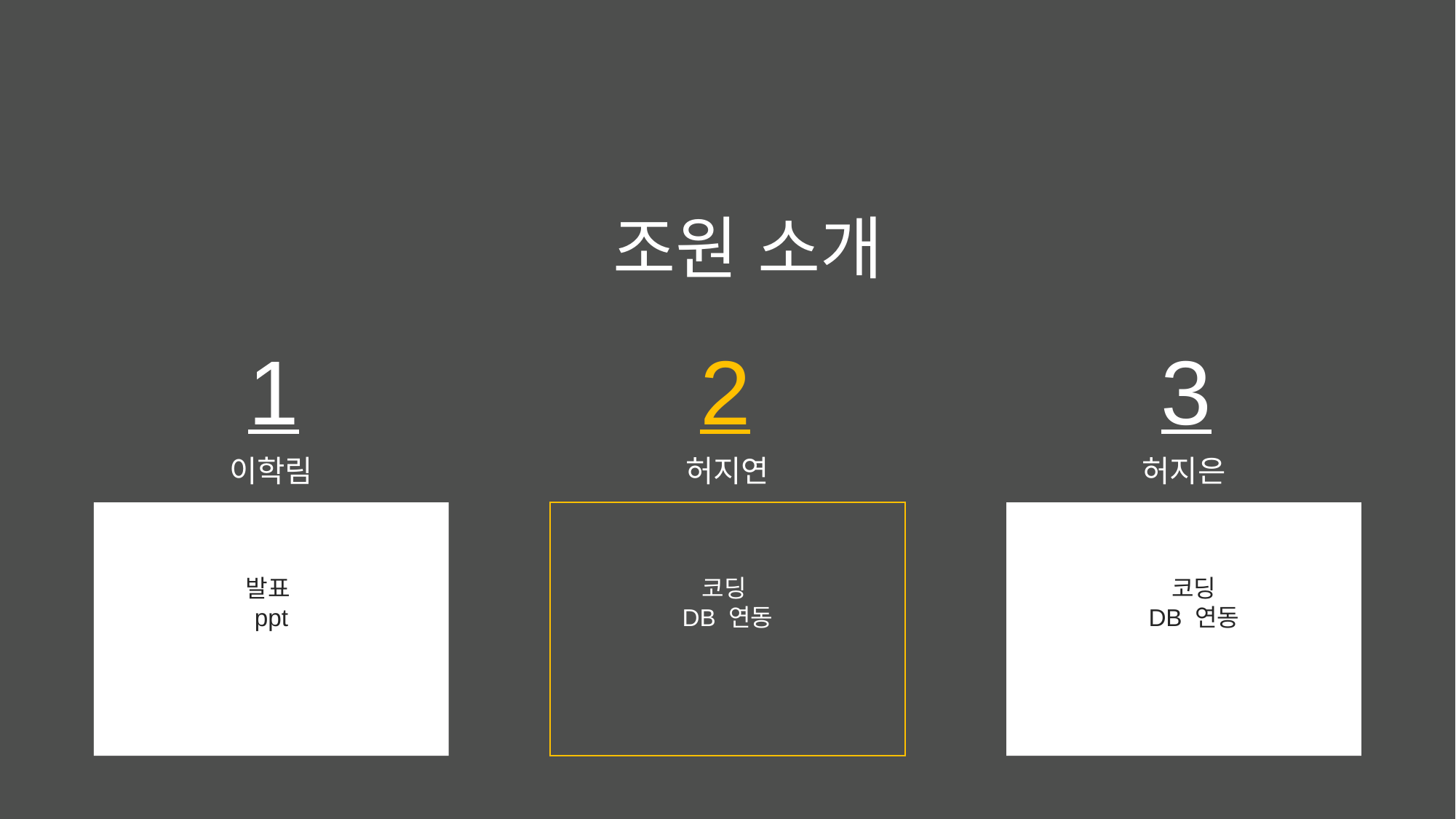

조원 소개
1
2
3
이학림

발표
ppt
허지연

코딩
DB 연동
허지은

코딩
DB 연동